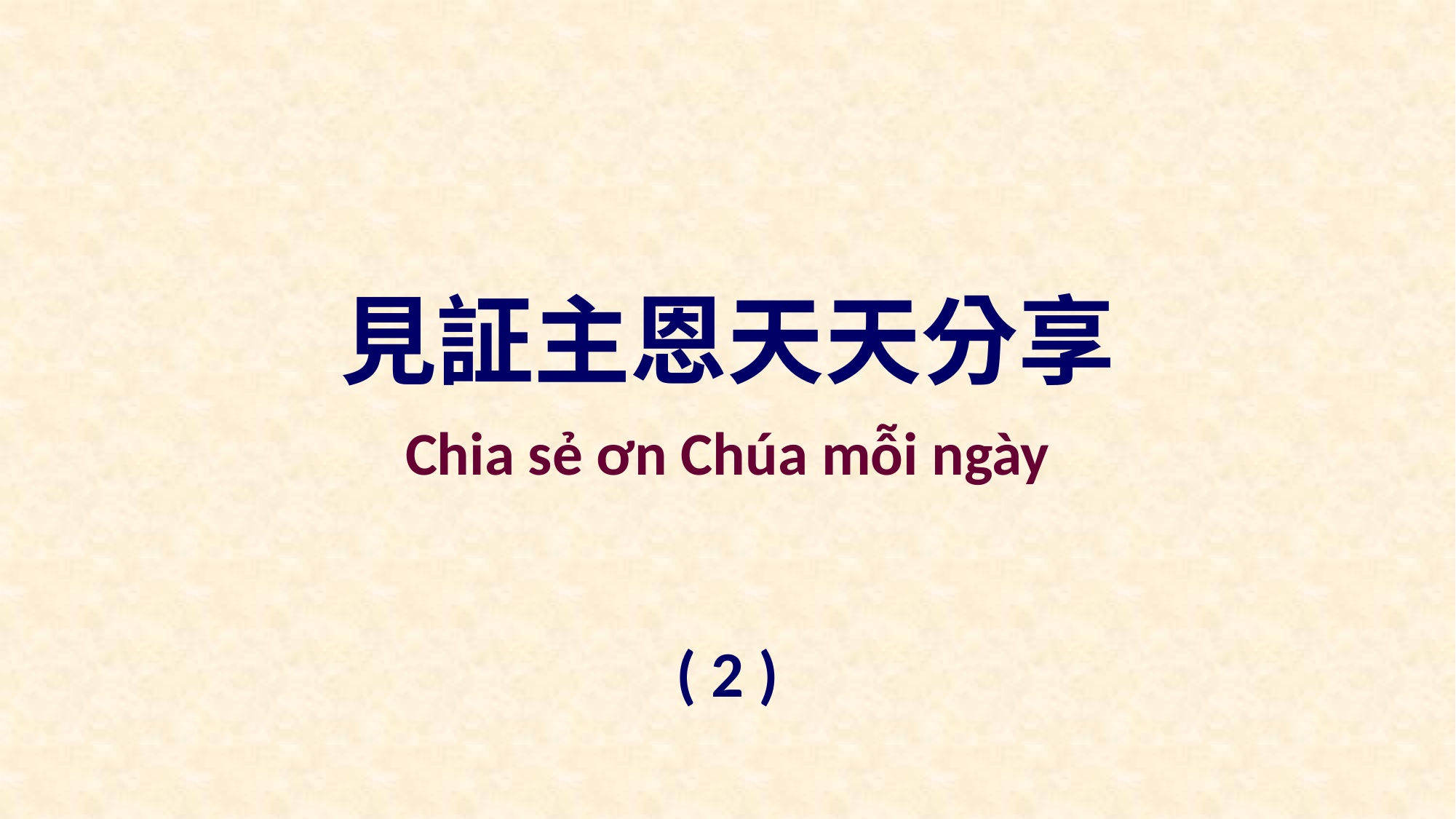

見証主恩天天分享
Chia sẻ ơn Chúa mỗi ngày
( 2 )